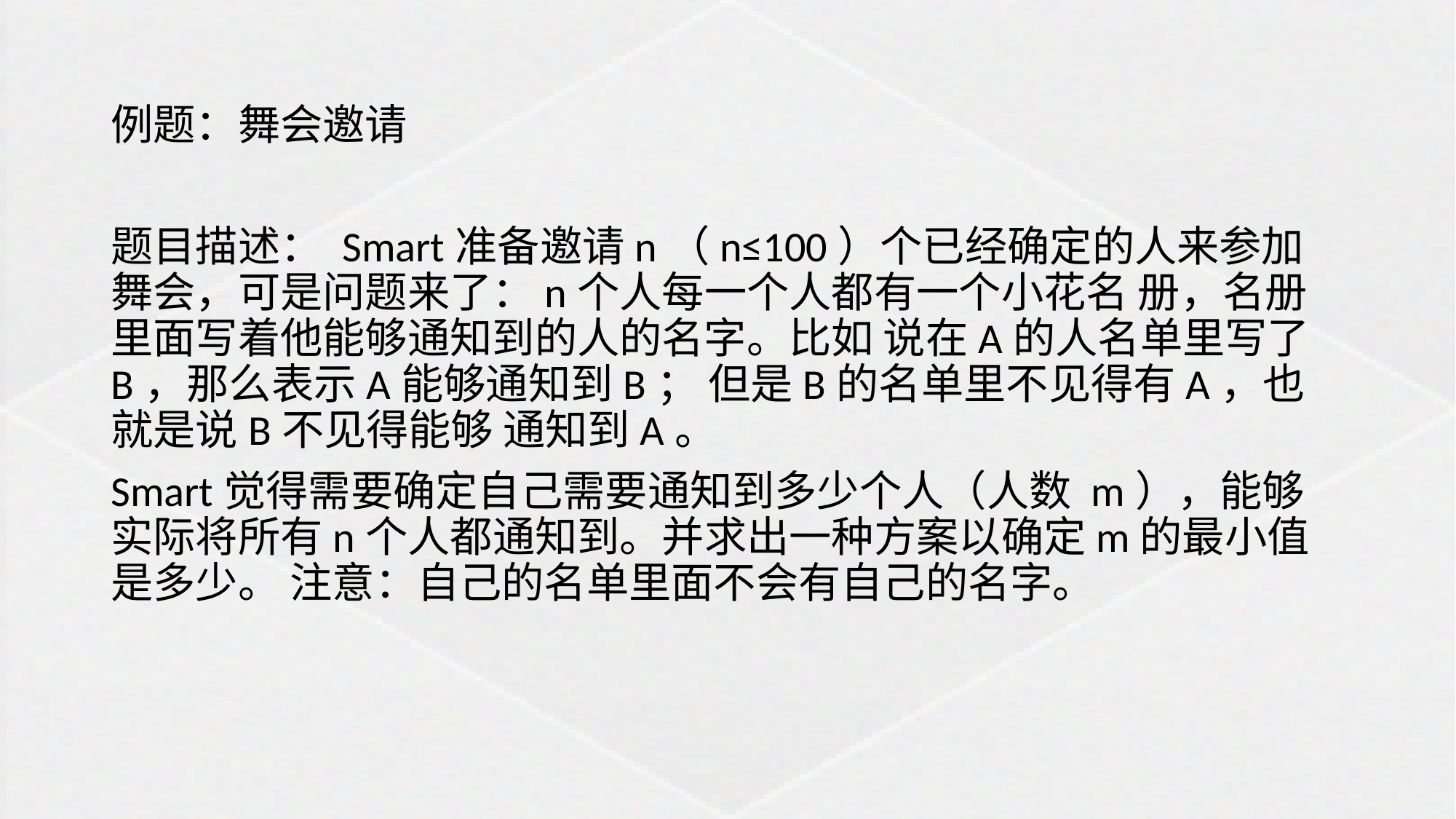

例题：舞会邀请

题目描述： Smart准备邀请n（n≤100）个已经确定的人来参加舞会，可是问题来了：n个人每一个人都有一个小花名 册，名册里面写着他能够通知到的人的名字。比如 说在A的人名单里写了B，那么表示A能够通知到B； 但是B的名单里不见得有A，也就是说B不见得能够 通知到A。
Smart觉得需要确定自己需要通知到多少个人（人数 m），能够实际将所有n个人都通知到。并求出一种方案以确定m的最小值是多少。 注意：自己的名单里面不会有自己的名字。